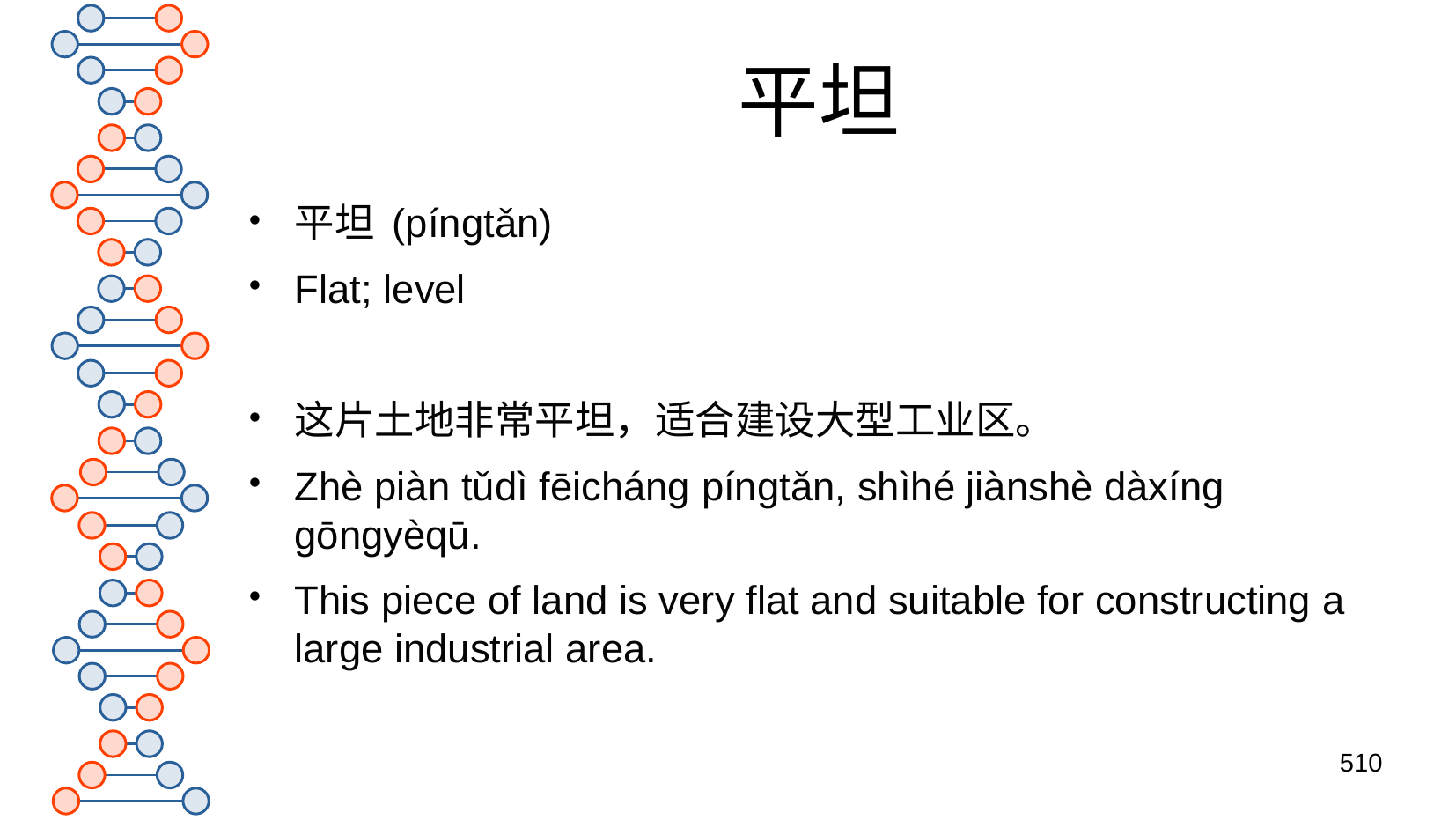

# 平坦
平坦 (píngtǎn)
Flat; level

这片土地非常平坦，适合建设大型工业区。
Zhè piàn tǔdì fēicháng píngtǎn, shìhé jiànshè dàxíng gōngyèqū.
This piece of land is very flat and suitable for constructing a large industrial area.

510